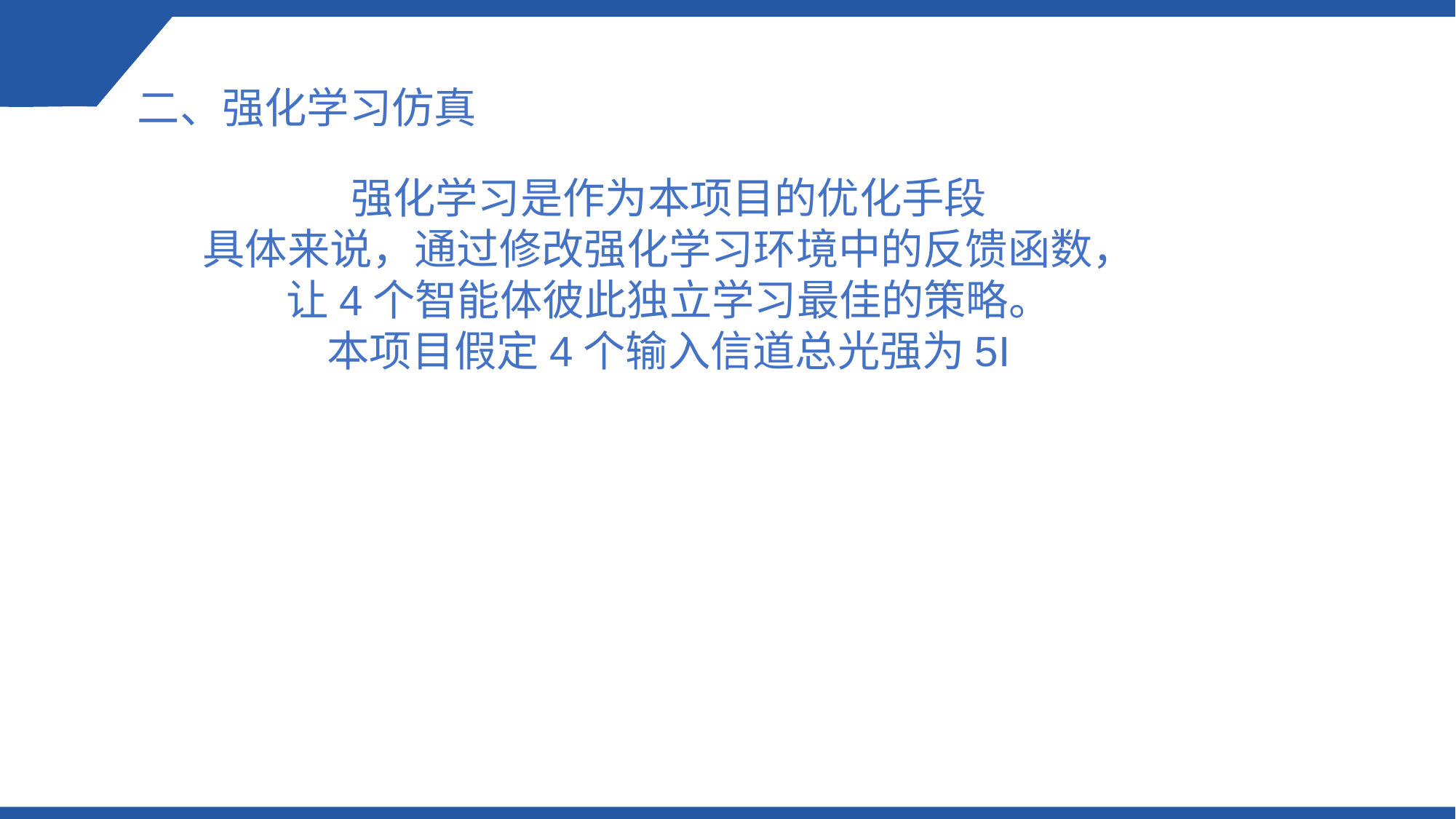

二、强化学习仿真
强化学习是作为本项目的优化手段
具体来说，通过修改强化学习环境中的反馈函数，
让4个智能体彼此独立学习最佳的策略。
本项目假定4个输入信道总光强为5I